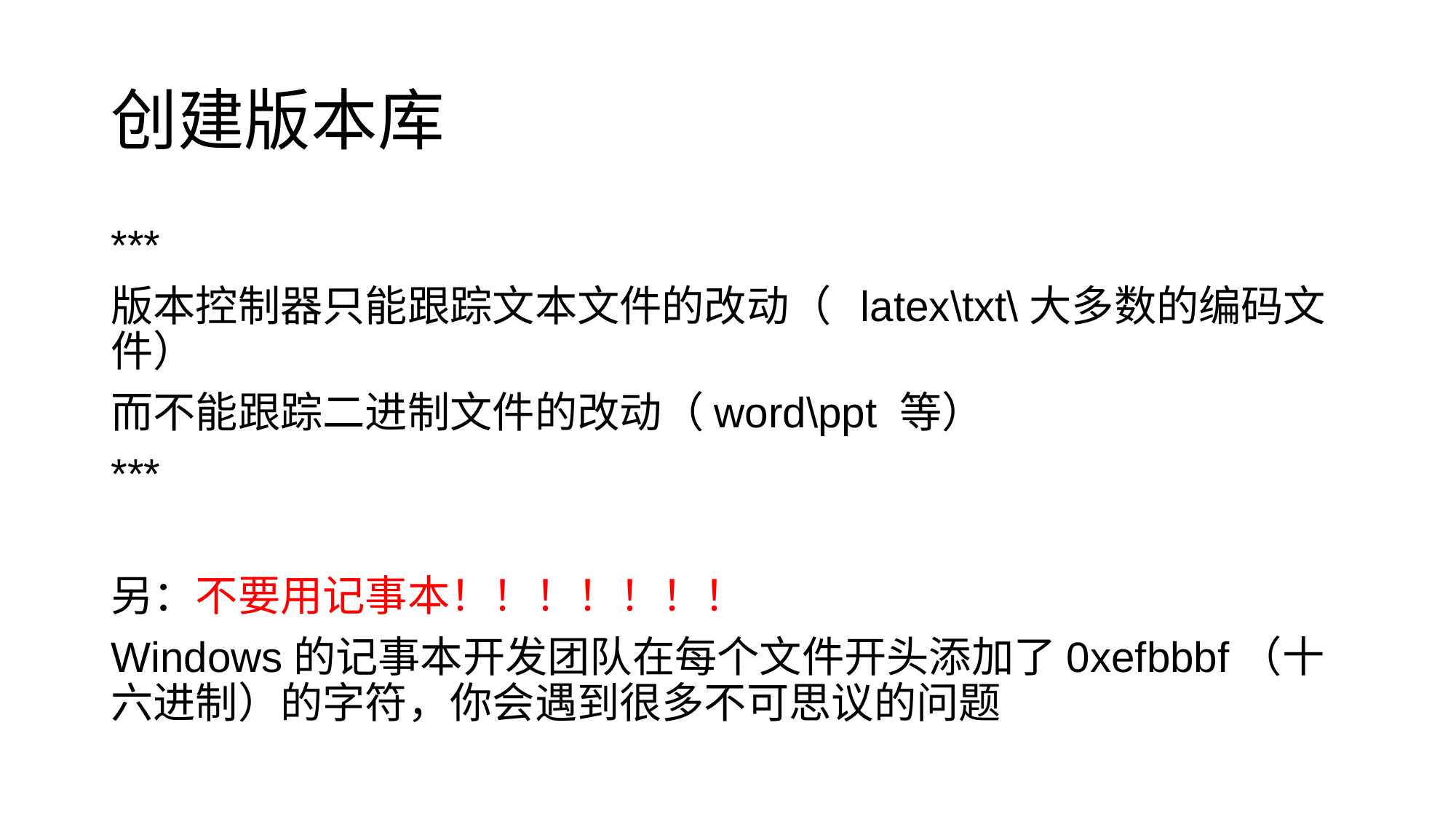

# 创建版本库
***
版本控制器只能跟踪文本文件的改动（  latex\txt\大多数的编码文件）
而不能跟踪二进制文件的改动（word\ppt 等）
***

另：不要用记事本！！！！！！！
Windows的记事本开发团队在每个文件开头添加了0xefbbbf（十六进制）的字符，你会遇到很多不可思议的问题